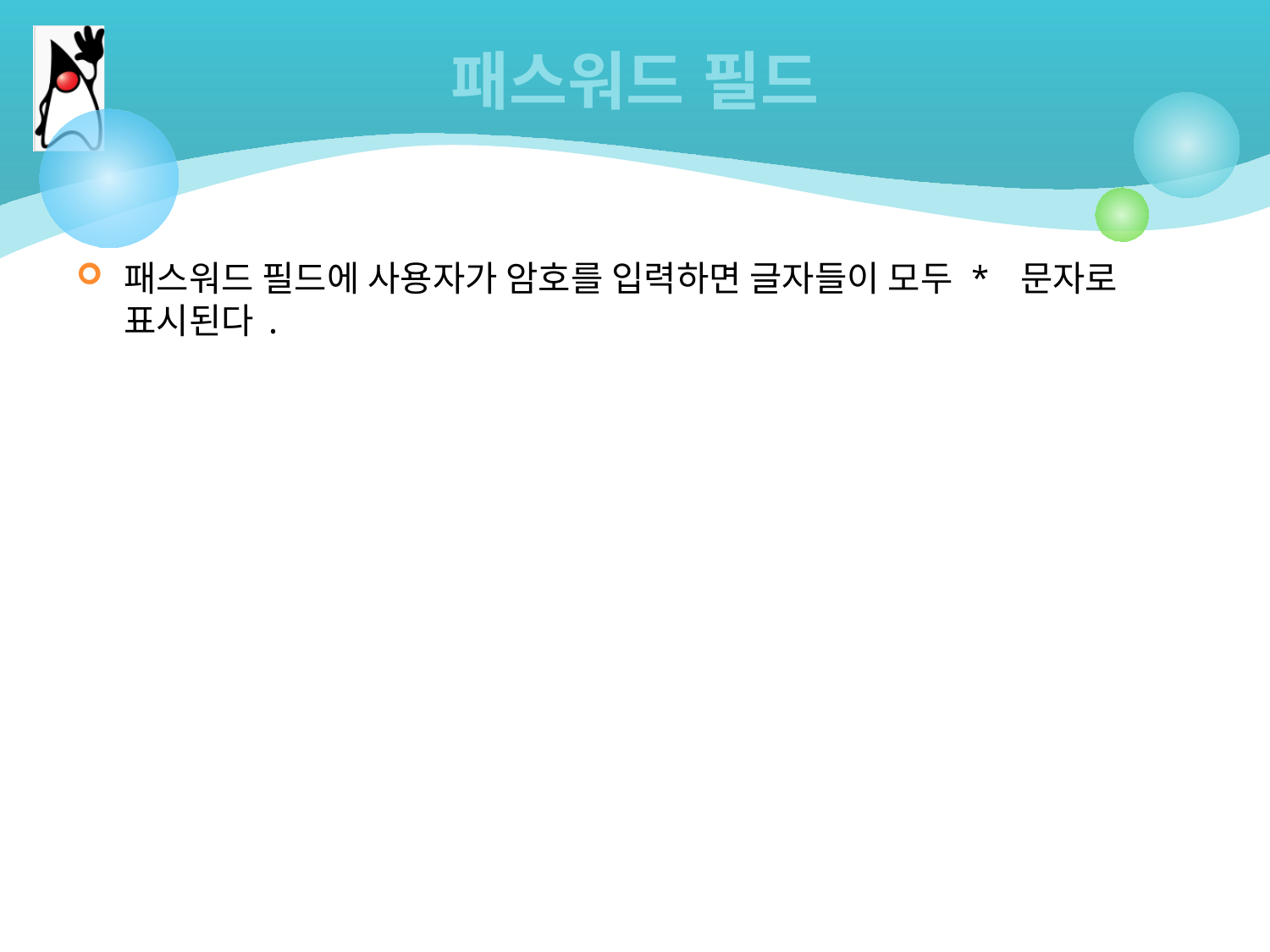

# 패스워드 필드
패스워드 필드에 사용자가 암호를 입력하면 글자들이 모두 * 문자로 표시된다.